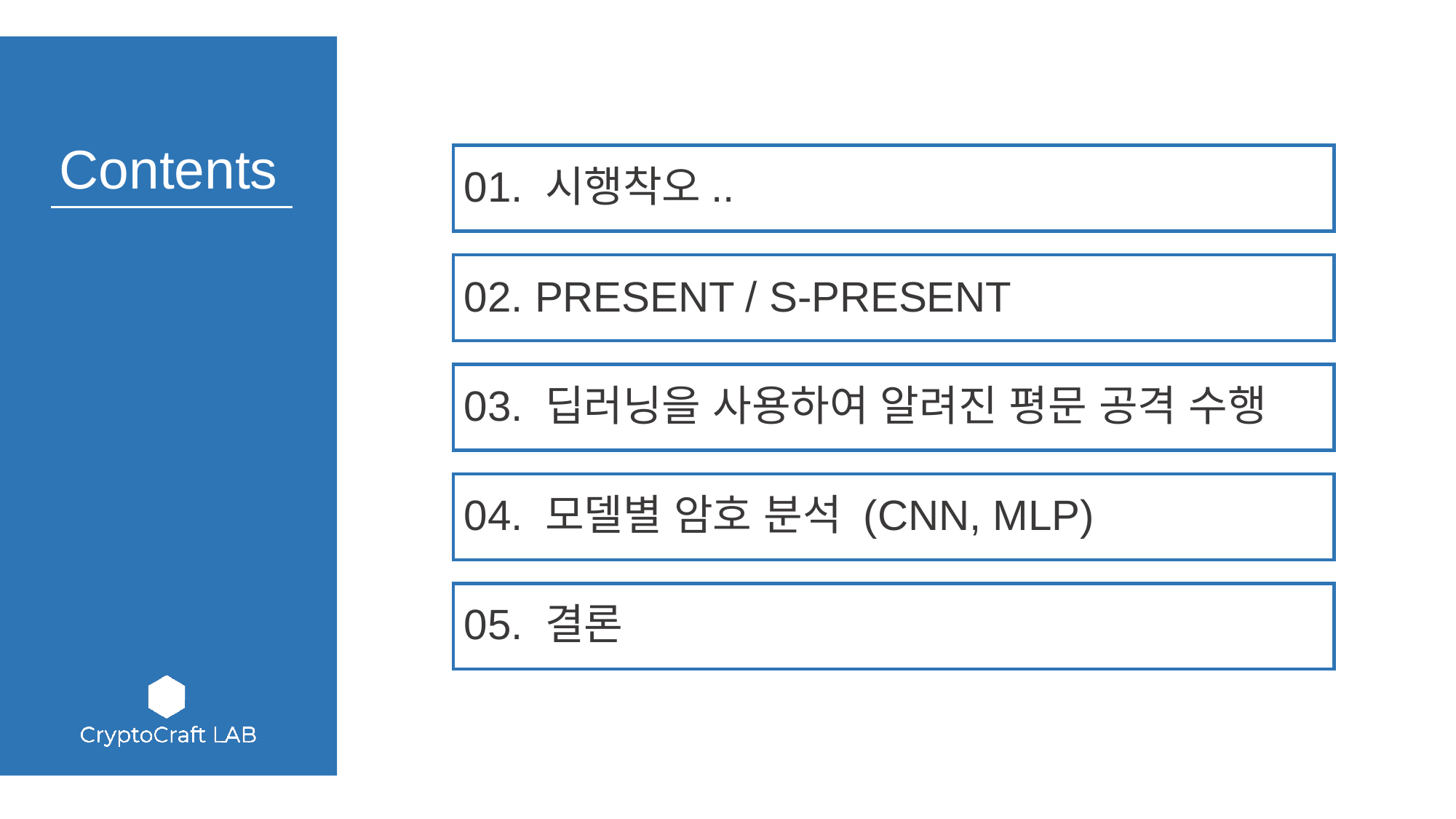

01. 시행착오..
02. PRESENT / S-PRESENT
03. 딥러닝을 사용하여 알려진 평문 공격 수행
04. 모델별 암호 분석 (CNN, MLP)
05. 결론